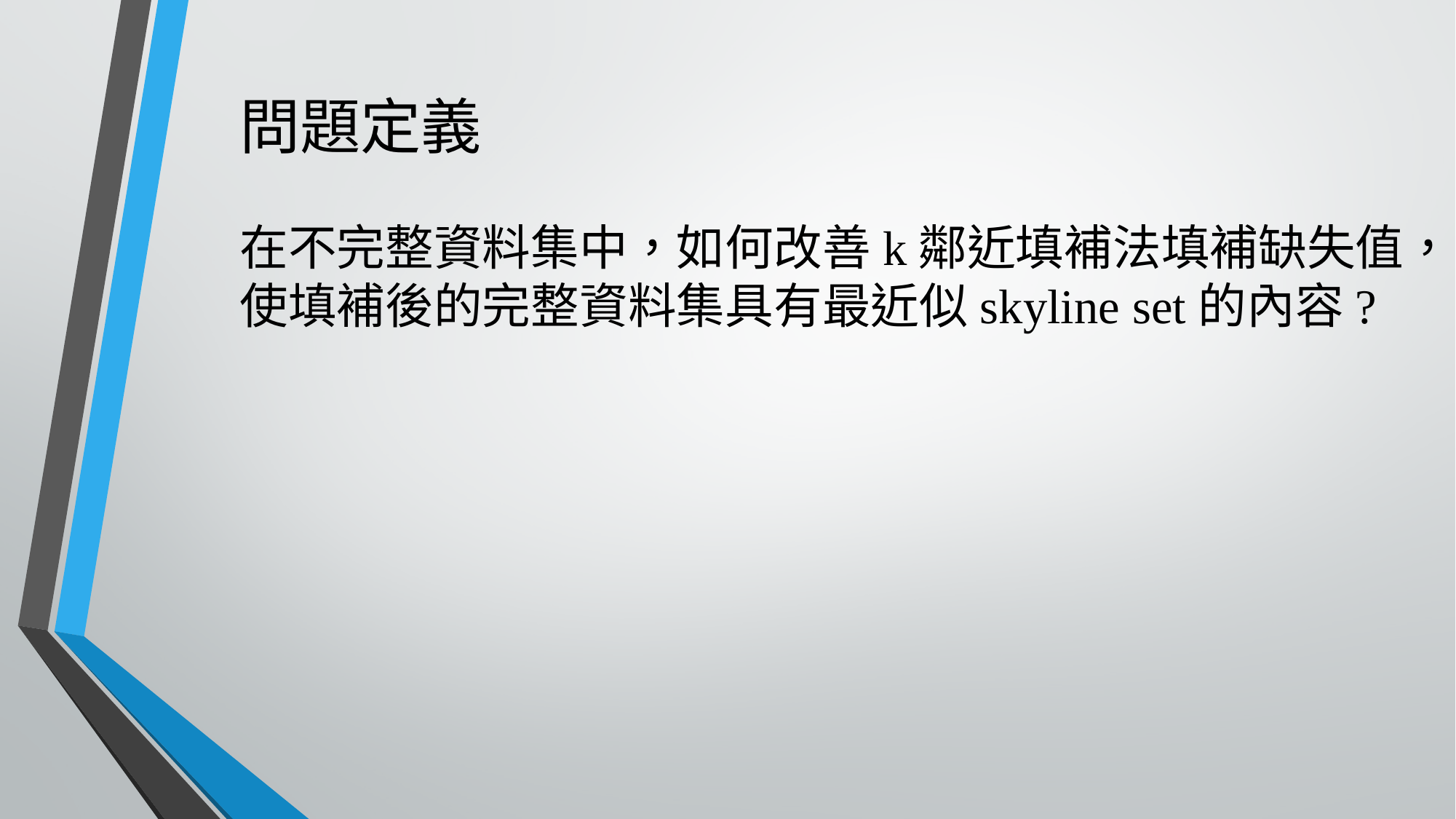

問題定義
在不完整資料集中，如何改善k鄰近填補法填補缺失值，使填補後的完整資料集具有最近似skyline set的內容?